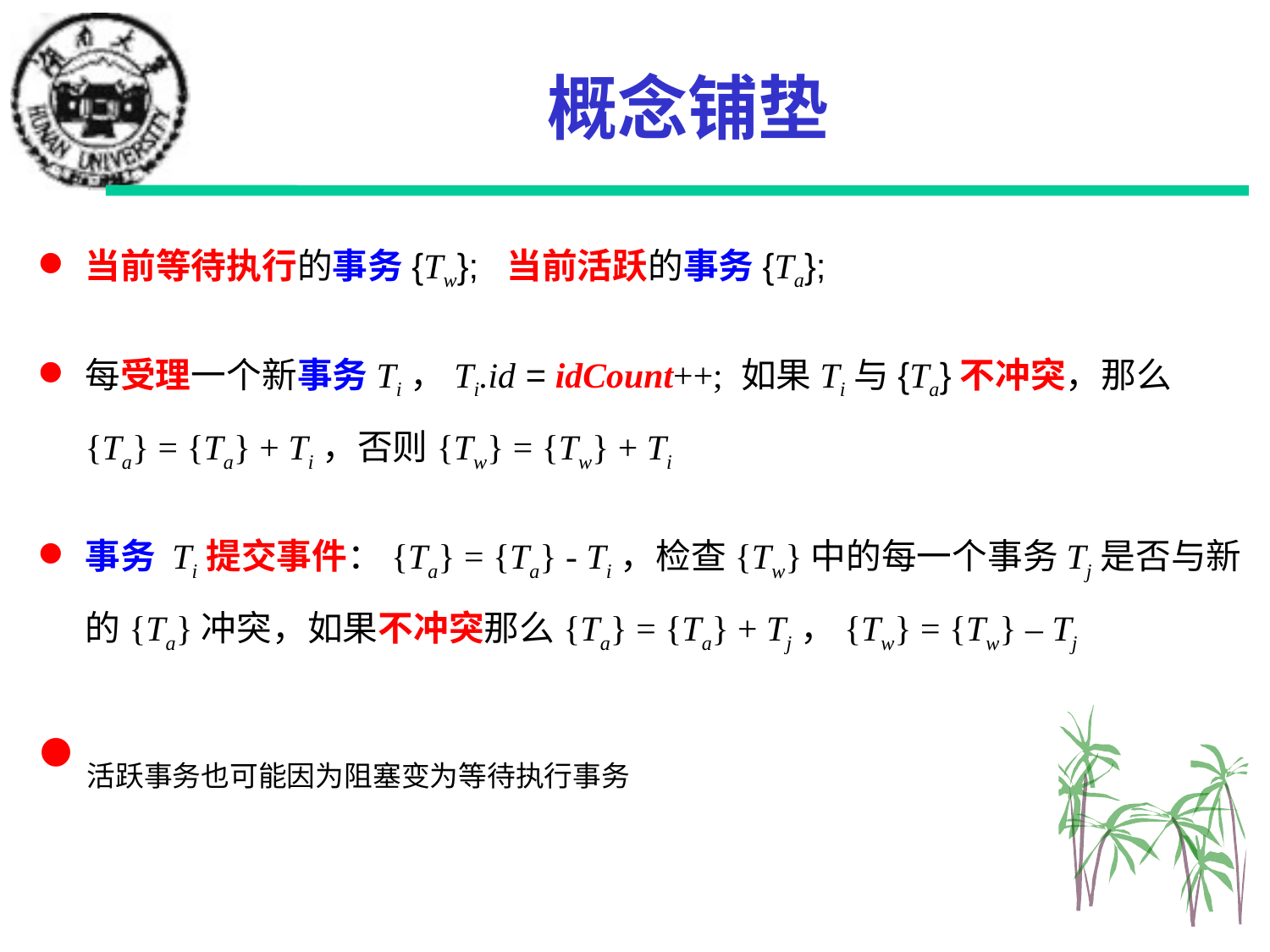

# 概念铺垫
当前等待执行的事务{Tw};  当前活跃的事务{Ta};
每受理一个新事务Ti，Ti.id = idCount++; 如果Ti与{Ta}不冲突，那么{Ta} = {Ta} + Ti，否则{Tw} = {Tw} + Ti
事务 Ti提交事件：{Ta} = {Ta} - Ti，检查{Tw}中的每一个事务Tj是否与新的{Ta}冲突，如果不冲突那么{Ta} = {Ta} + Tj，{Tw} = {Tw} – Tj
活跃事务也可能因为阻塞变为等待执行事务